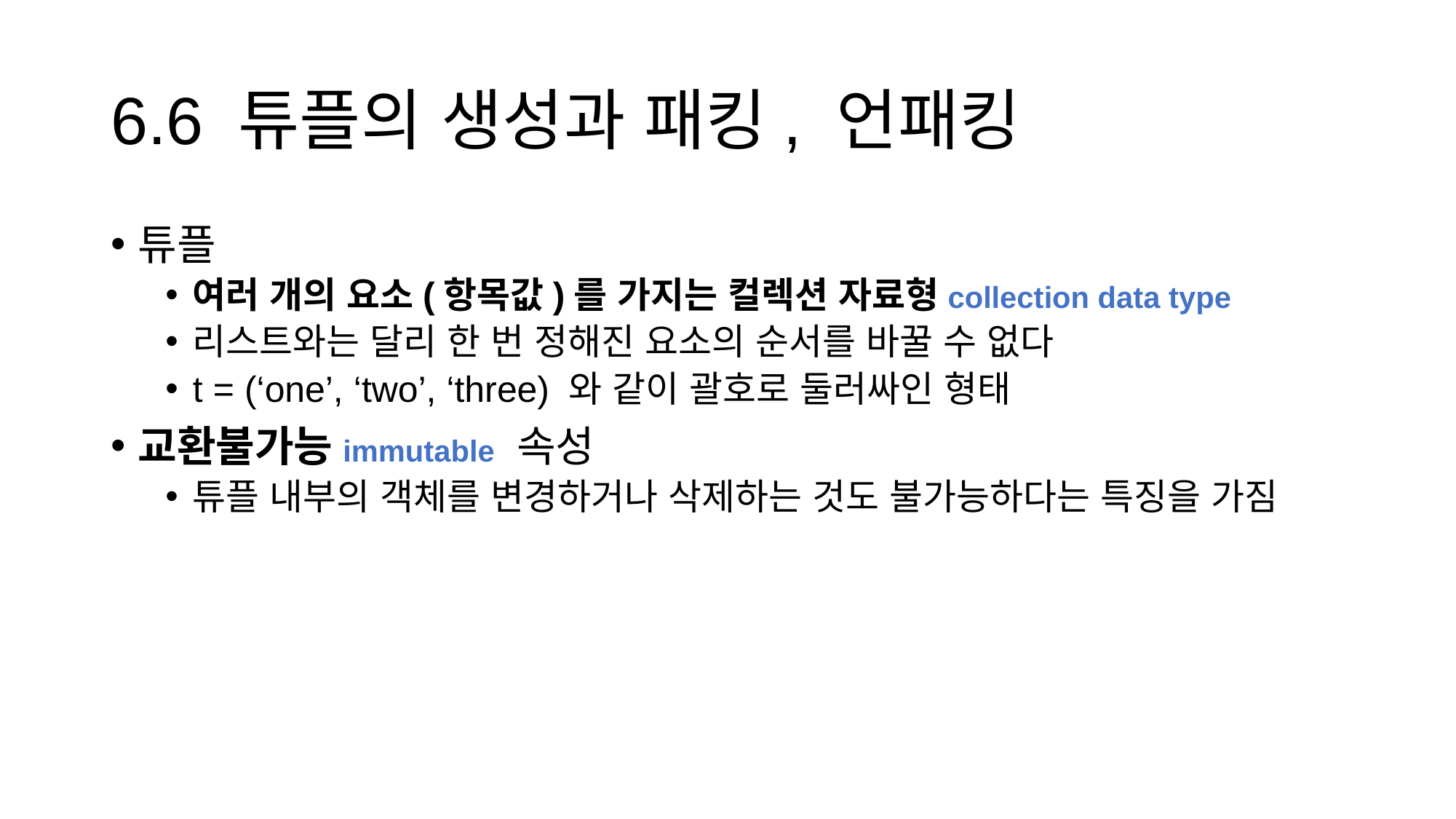

# 6.6 튜플의 생성과 패킹, 언패킹
튜플
여러 개의 요소(항목값)를 가지는 컬렉션 자료형collection data type
리스트와는 달리 한 번 정해진 요소의 순서를 바꿀 수 없다
t = (‘one’, ‘two’, ‘three) 와 같이 괄호로 둘러싸인 형태
교환불가능immutable 속성
튜플 내부의 객체를 변경하거나 삭제하는 것도 불가능하다는 특징을 가짐